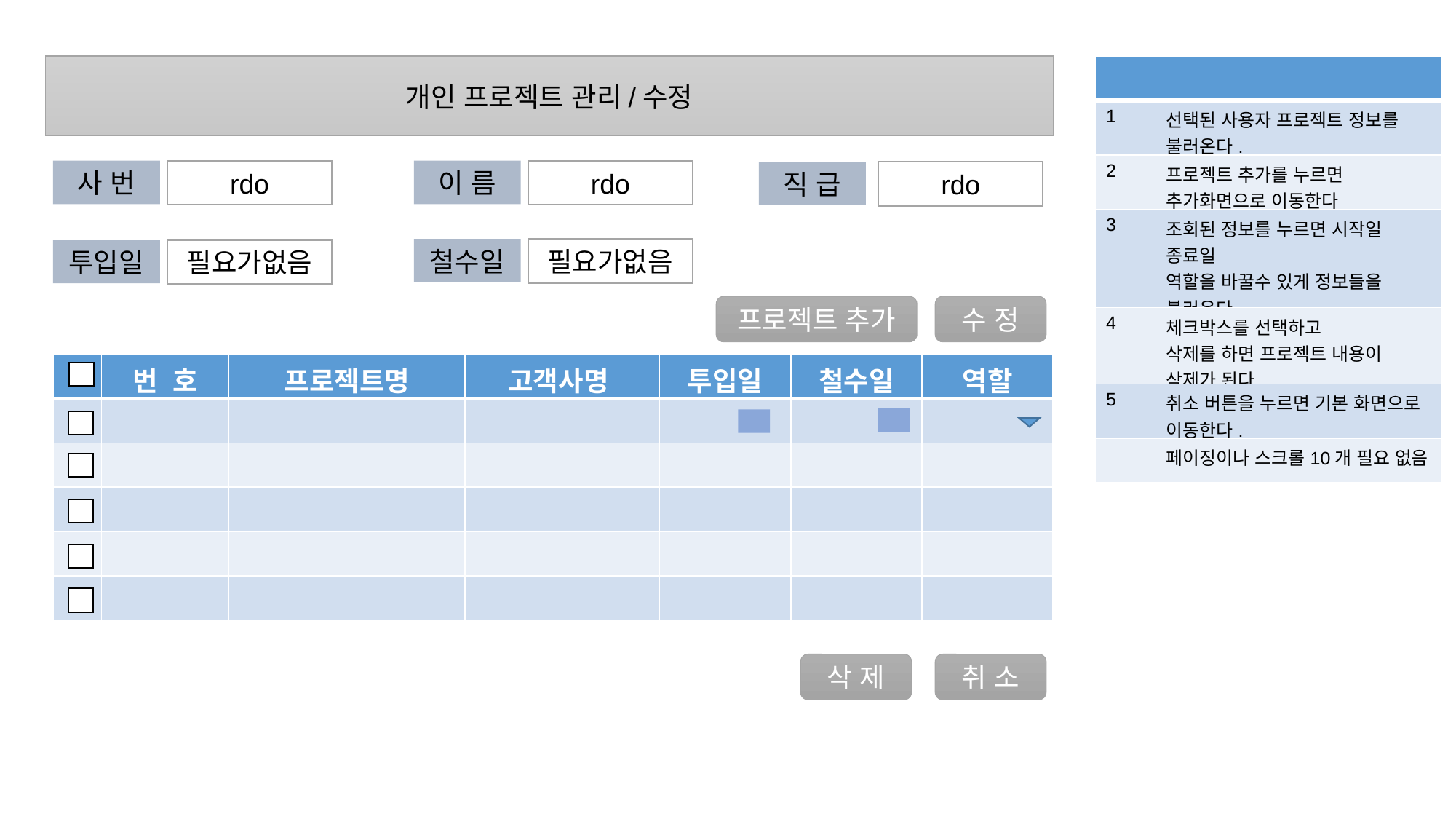

개인 프로젝트 관리/수정
|  |  |
| --- | --- |
| 1 | 선택된 사용자 프로젝트 정보를 불러온다. |
| 2 | 프로젝트 추가를 누르면 추가화면으로 이동한다 |
| 3 | 조회된 정보를 누르면 시작일 종료일 역할을 바꿀수 있게 정보들을 불러온다. |
| 4 | 체크박스를 선택하고 삭제를 하면 프로젝트 내용이 삭제가 된다. |
| 5 | 취소 버튼을 누르면 기본 화면으로 이동한다. |
|  | 페이징이나 스크롤10개 필요 없음 |
rdo
rdo
사 번
이 름
rdo
직 급
필요가없음
철수일
필요가없음
투입일
프로젝트 추가
수 정
|  | 번 호 | 프로젝트명 | 고객사명 | 투입일 | 철수일 | 역할 |
| --- | --- | --- | --- | --- | --- | --- |
|  |  |  |  |  |  |  |
|  |  |  |  |  |  |  |
|  |  |  |  |  |  |  |
|  |  |  |  |  |  |  |
|  |  |  |  |  |  |  |

삭 제
취 소